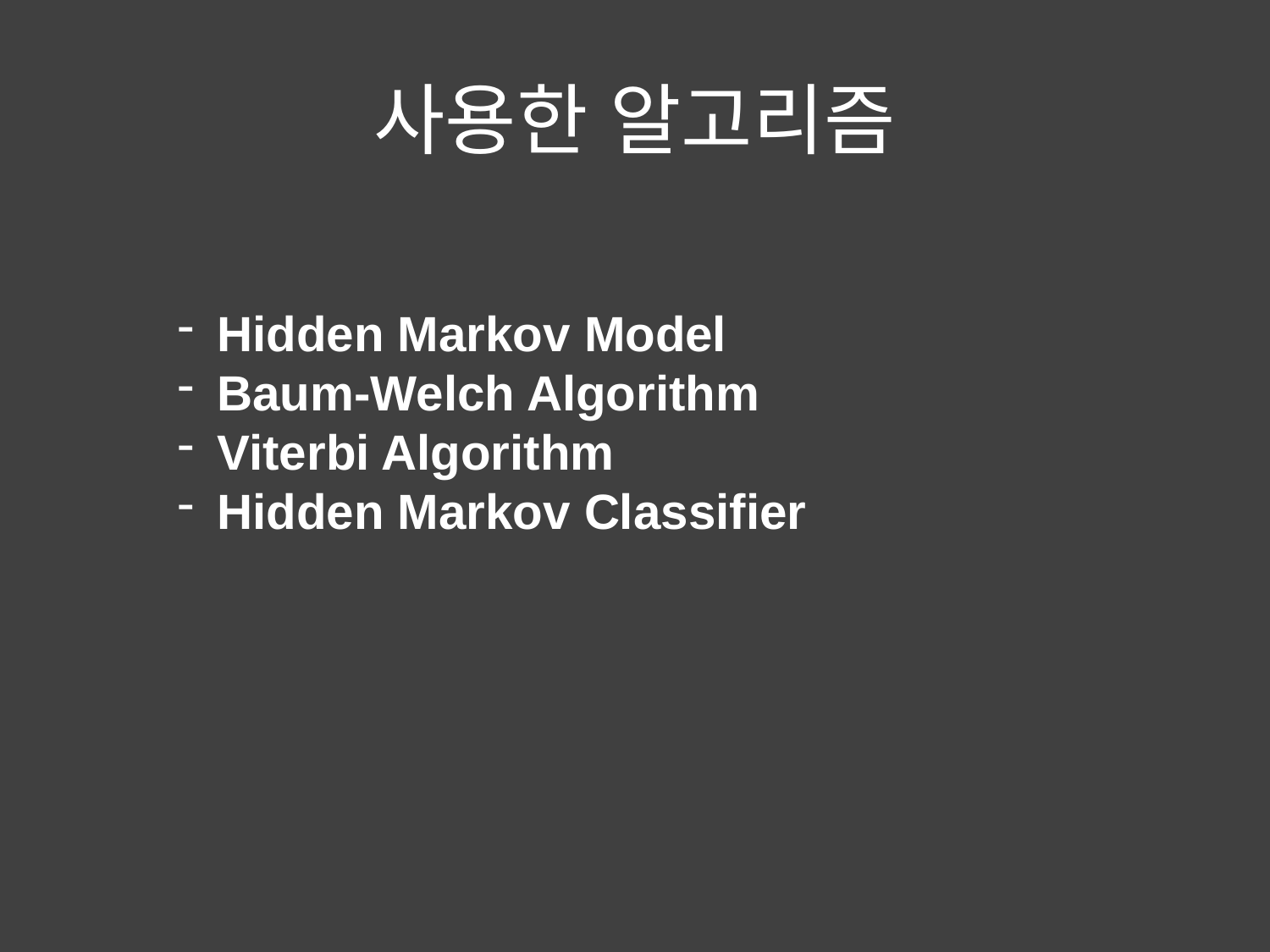

# 사용한 알고리즘
Hidden Markov Model
Baum-Welch Algorithm
Viterbi Algorithm
Hidden Markov Classifier